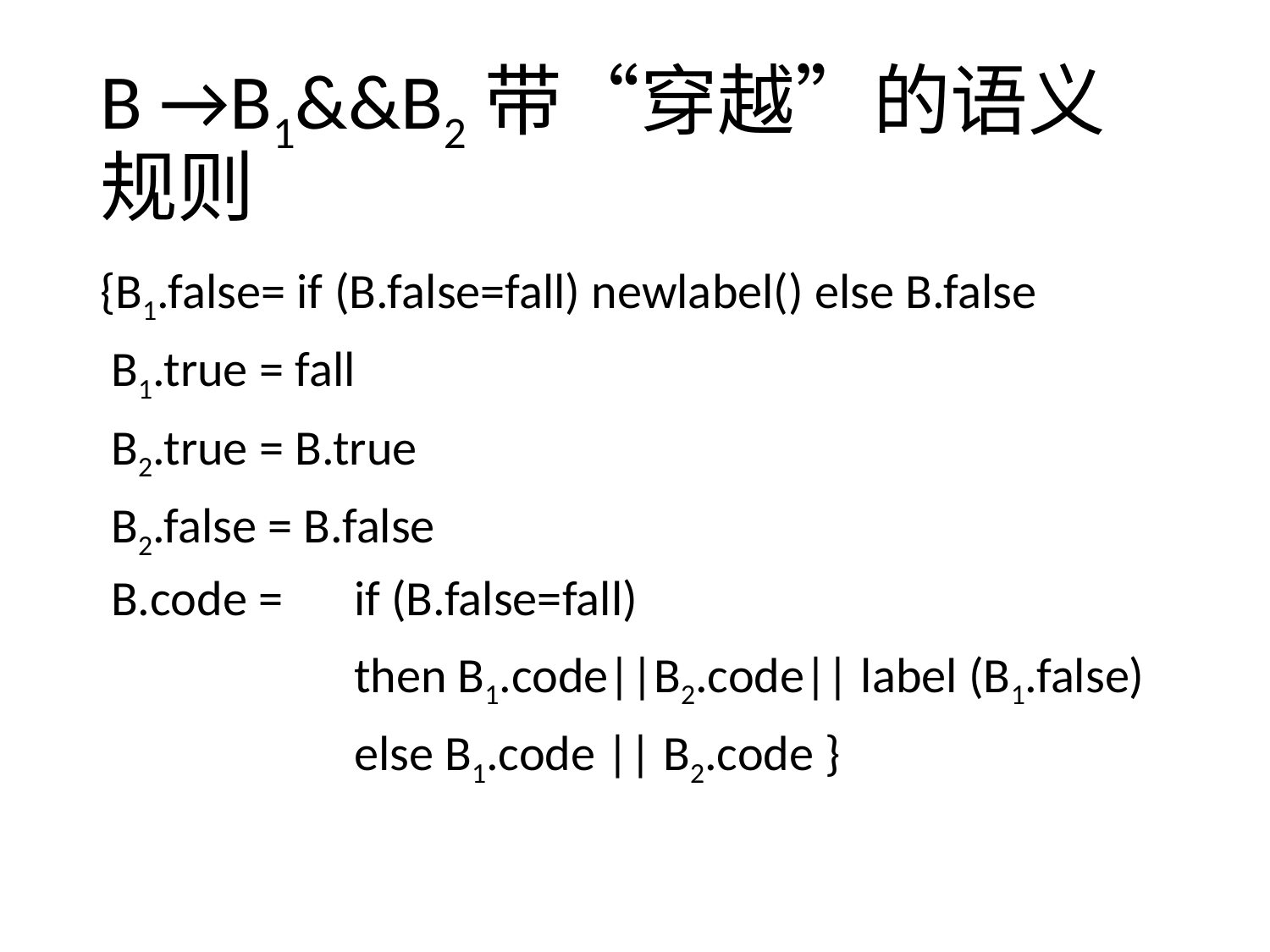

# B →B1&&B2带“穿越”的语义规则
{B1.false= if (B.false=fall) newlabel() else B.false
 B1.true = fall
 B2.true = B.true
 B2.false = B.false
 B.code = 	if (B.false=fall)
		then B1.code||B2.code|| label (B1.false)
		else B1.code || B2.code }